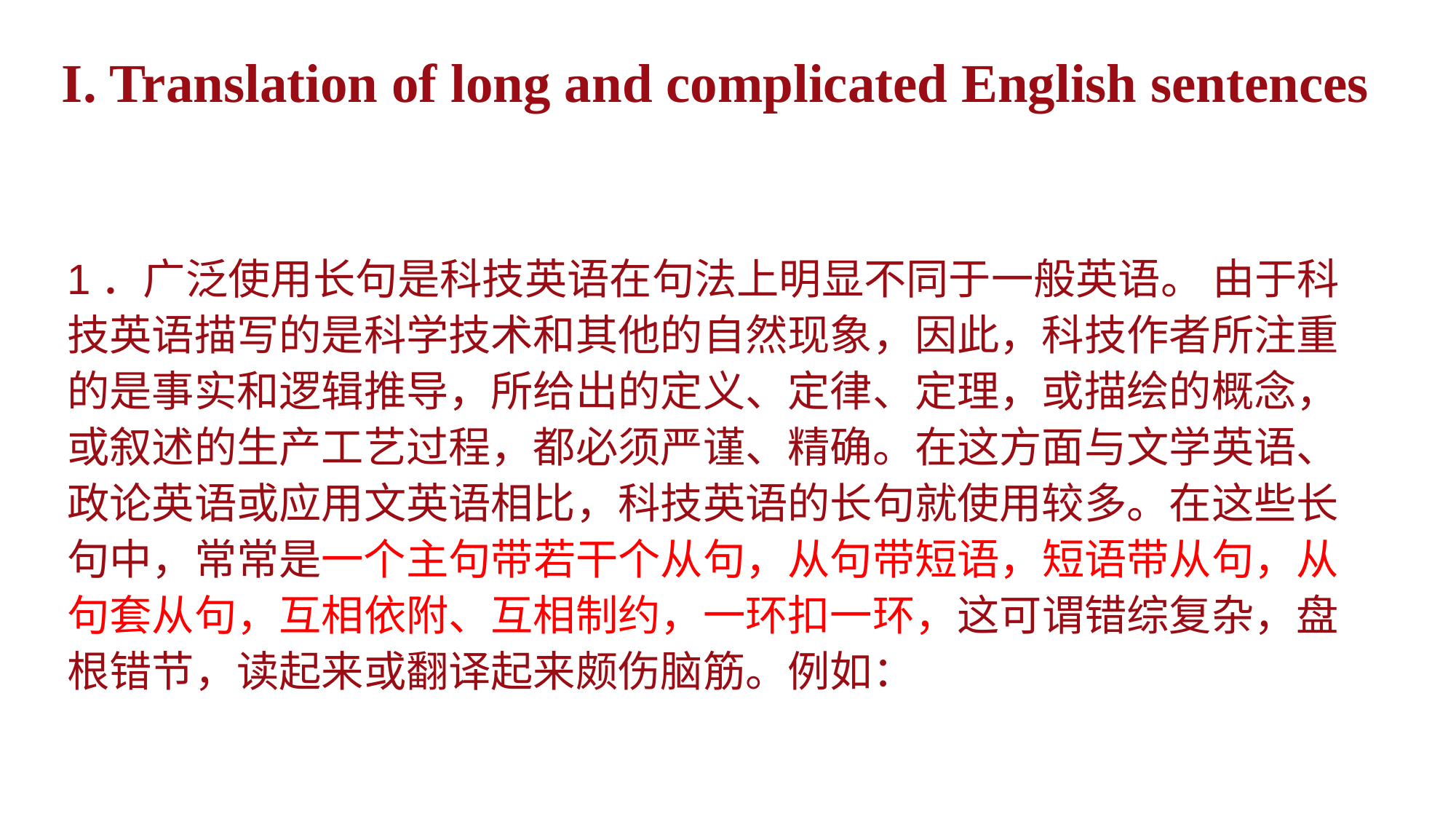

I. Translation of long and complicated English sentences

（二）科技英语的句法特点与翻译
1．广泛使用长句是科技英语在句法上明显不同于一般英语。 由于科技英语描写的是科学技术和其他的自然现象，因此，科技作者所注重的是事实和逻辑推导，所给出的定义、定律、定理，或描绘的概念，或叙述的生产工艺过程，都必须严谨、精确。在这方面与文学英语、政论英语或应用文英语相比，科技英语的长句就使用较多。在这些长句中，常常是一个主句带若干个从句，从句带短语，短语带从句，从句套从句，互相依附、互相制约，一环扣一环，这可谓错综复杂，盘根错节，读起来或翻译起来颇伤脑筋。例如：